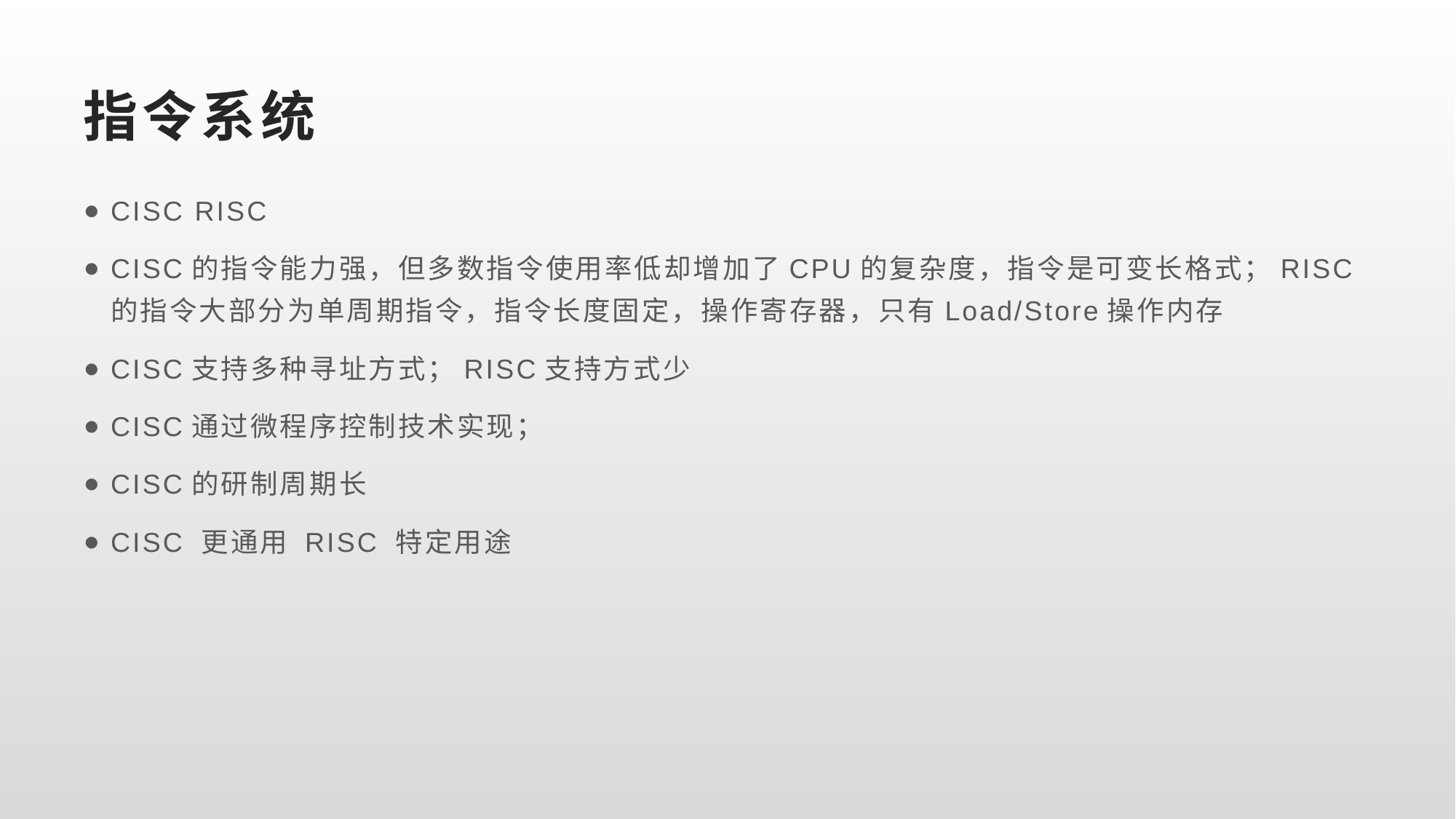

# 指令系统
CISC RISC
CISC的指令能力强，但多数指令使用率低却增加了CPU的复杂度，指令是可变长格式；RISC的指令大部分为单周期指令，指令长度固定，操作寄存器，只有Load/Store操作内存
CISC支持多种寻址方式；RISC支持方式少
CISC通过微程序控制技术实现；
CISC的研制周期长
CISC 更通用 RISC 特定用途